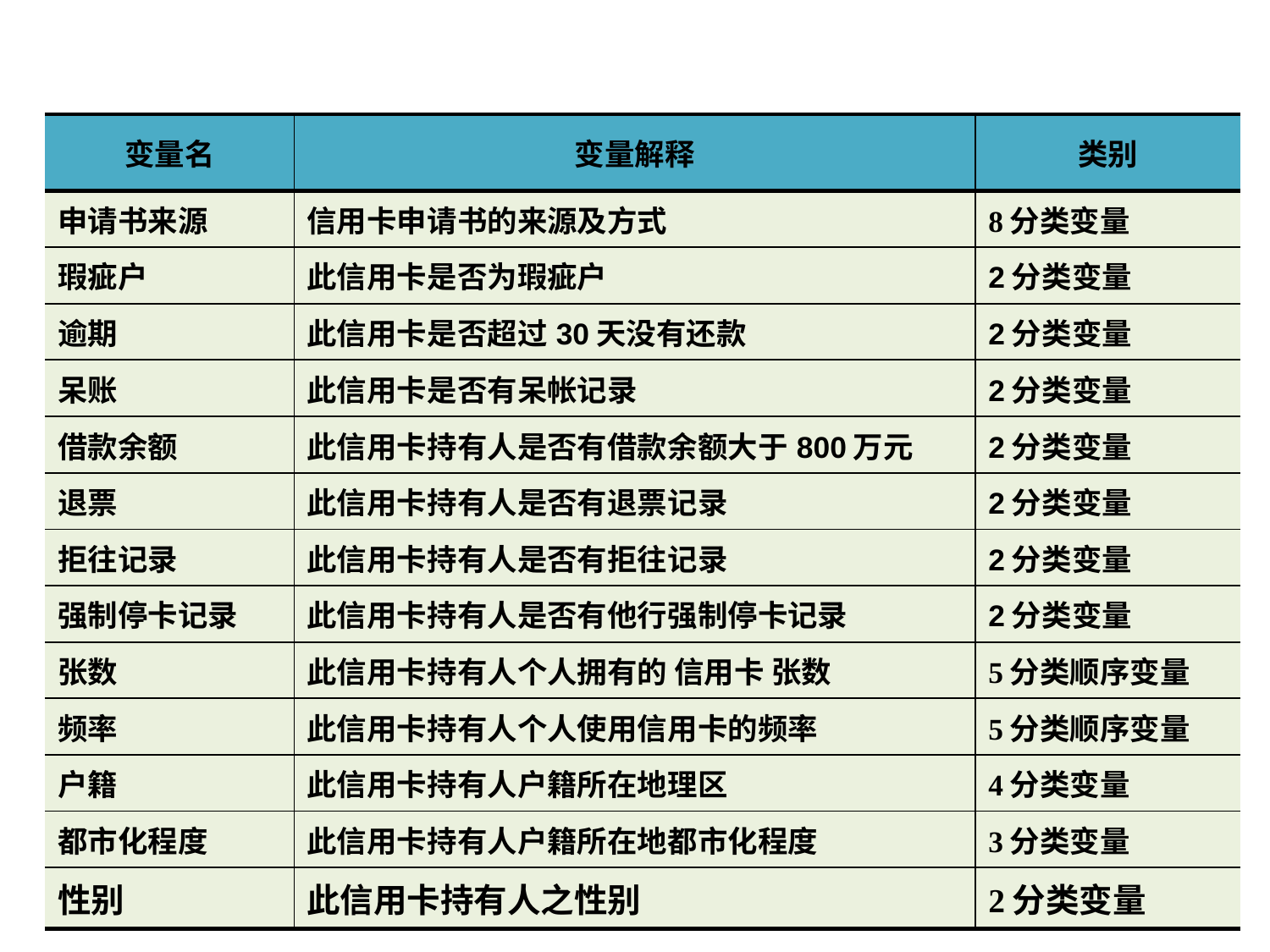

| 变量名 | 变量解释 | 类别 |
| --- | --- | --- |
| 申请书来源 | 信用卡申请书的来源及方式 | 8分类变量 |
| 瑕疵户 | 此信用卡是否为瑕疵户 | 2分类变量 |
| 逾期 | 此信用卡是否超过30天没有还款 | 2分类变量 |
| 呆账 | 此信用卡是否有呆帐记录 | 2分类变量 |
| 借款余额 | 此信用卡持有人是否有借款余额大于800万元 | 2分类变量 |
| 退票 | 此信用卡持有人是否有退票记录 | 2分类变量 |
| 拒往记录 | 此信用卡持有人是否有拒往记录 | 2分类变量 |
| 强制停卡记录 | 此信用卡持有人是否有他行强制停卡记录 | 2分类变量 |
| 张数 | 此信用卡持有人个人拥有的 信用卡 张数 | 5分类顺序变量 |
| 频率 | 此信用卡持有人个人使用信用卡的频率 | 5分类顺序变量 |
| 户籍 | 此信用卡持有人户籍所在地理区 | 4分类变量 |
| 都市化程度 | 此信用卡持有人户籍所在地都市化程度 | 3分类变量 |
| 性别 | 此信用卡持有人之性别 | 2分类变量 |